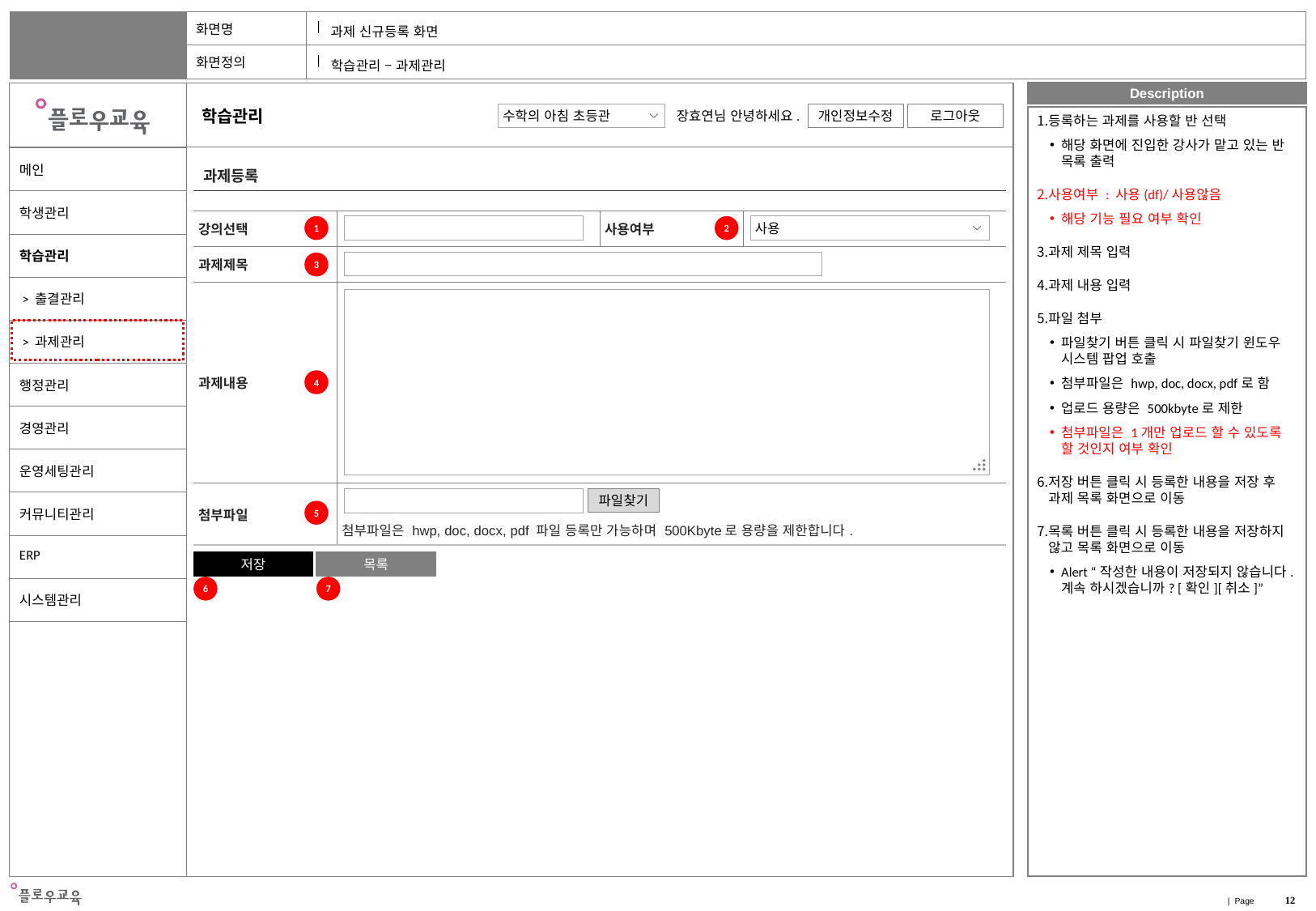

과제 신규등록 화면
학습관리 – 과제관리
등록하는 과제를 사용할 반 선택
해당 화면에 진입한 강사가 맡고 있는 반 목록 출력
사용여부 : 사용(df)/사용않음
해당 기능 필요 여부 확인
과제 제목 입력
과제 내용 입력
파일 첨부
파일찾기 버튼 클릭 시 파일찾기 윈도우 시스템 팝업 호출
첨부파일은 hwp, doc, docx, pdf로 함
업로드 용량은 500kbyte로 제한
첨부파일은 1개만 업로드 할 수 있도록 할 것인지 여부 확인
저장 버튼 클릭 시 등록한 내용을 저장 후 과제 목록 화면으로 이동
목록 버튼 클릭 시 등록한 내용을 저장하지 않고 목록 화면으로 이동
Alert “작성한 내용이 저장되지 않습니다. 계속 하시겠습니까? [확인][취소]”
| 과제등록 |
| --- |
| 강의선택 |  | 사용여부 |  |
| --- | --- | --- | --- |
| 과제제목 |  |  |  |
| 과제내용 |  |  |  |
| 첨부파일 | 첨부파일은 hwp, doc, docx, pdf 파일 등록만 가능하며 500Kbyte로 용량을 제한합니다. |  |  |
1

2
사용

3

4
파일찾기

5
저장
목록
6
7
12